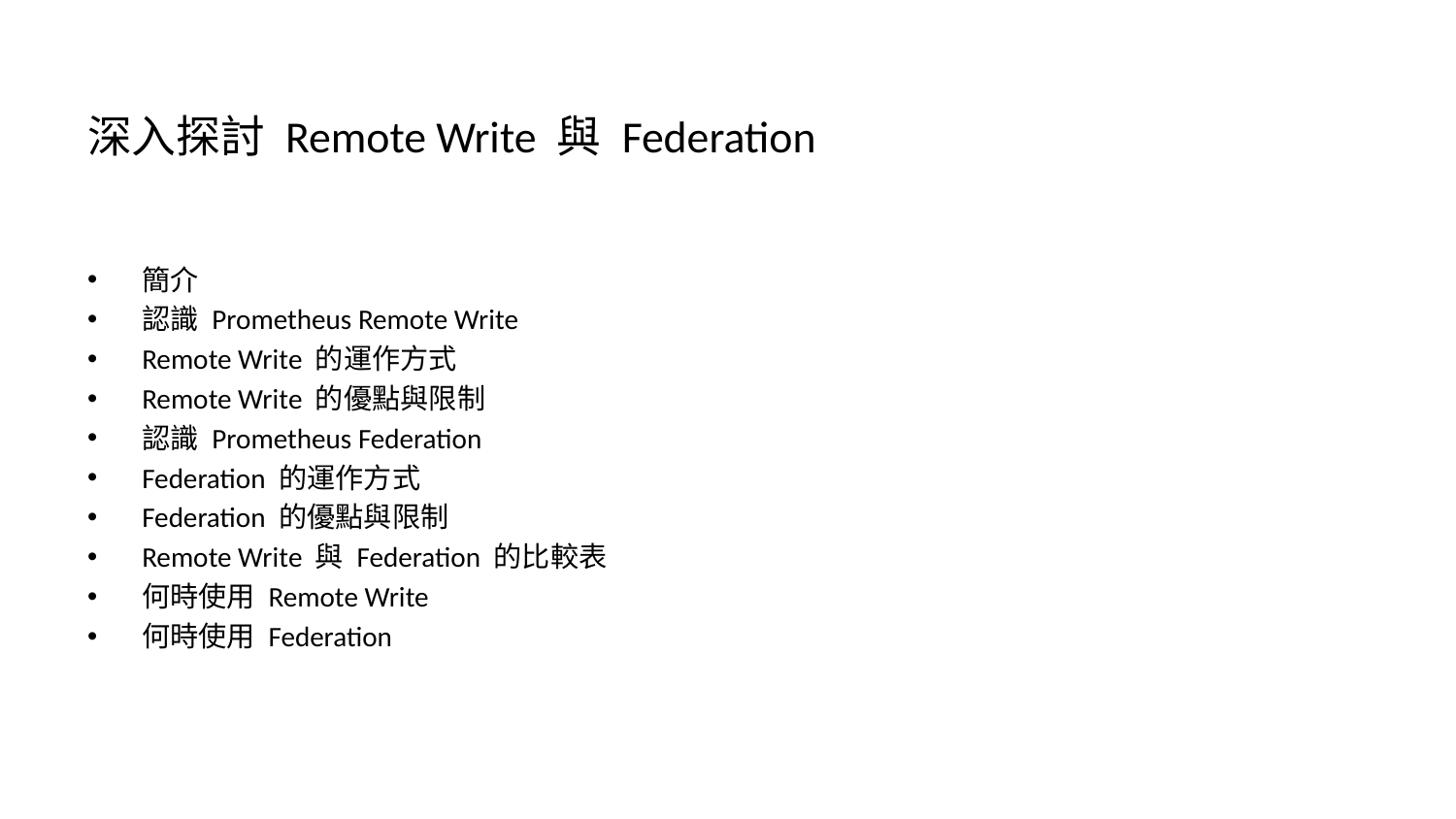

# 深入探討 Remote Write 與 Federation
簡介
認識 Prometheus Remote Write
Remote Write 的運作方式
Remote Write 的優點與限制
認識 Prometheus Federation
Federation 的運作方式
Federation 的優點與限制
Remote Write 與 Federation 的比較表
何時使用 Remote Write
何時使用 Federation